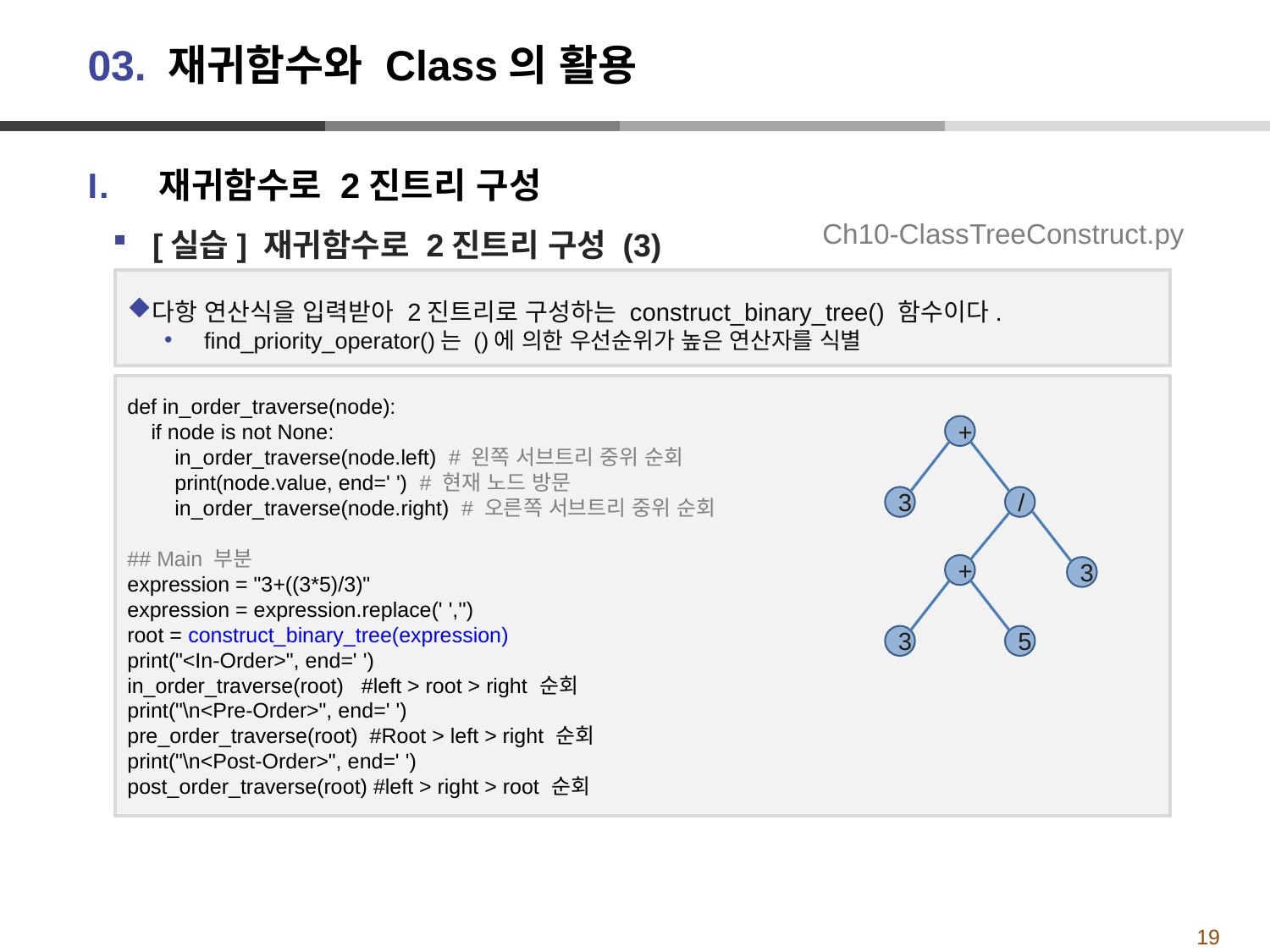

# 03. 재귀함수와 Class의 활용
재귀함수로 2진트리 구성
[실습] 재귀함수로 2진트리 구성 (3)
Ch10-ClassTreeConstruct.py
다항 연산식을 입력받아 2진트리로 구성하는 construct_binary_tree() 함수이다.
find_priority_operator()는 ()에 의한 우선순위가 높은 연산자를 식별
def in_order_traverse(node):
    if node is not None:
        in_order_traverse(node.left)  # 왼쪽 서브트리 중위 순회
        print(node.value, end=' ')  # 현재 노드 방문
        in_order_traverse(node.right)  # 오른쪽 서브트리 중위 순회

## Main 부분
expression = "3+((3*5)/3)"
expression = expression.replace(' ','')
root = construct_binary_tree(expression)
print("<In-Order>", end=' ')
in_order_traverse(root)   #left > root > right 순회
print("\n<Pre-Order>", end=' ')
pre_order_traverse(root)  #Root > left > right 순회
print("\n<Post-Order>", end=' ')
post_order_traverse(root) #left > right > root 순회
+
3
/
+
3
5
3